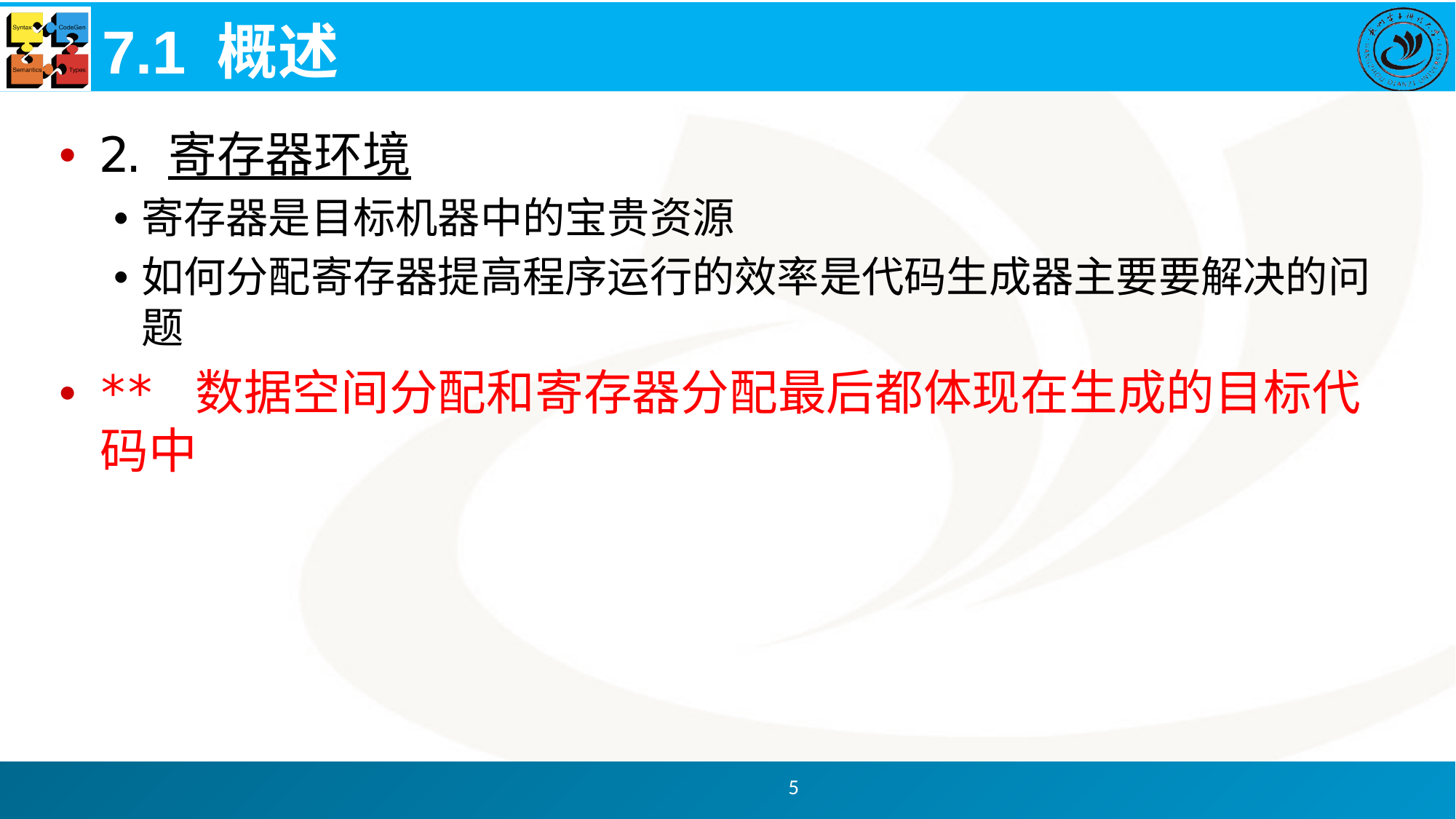

# 7.1 概述
2. 寄存器环境
寄存器是目标机器中的宝贵资源
如何分配寄存器提高程序运行的效率是代码生成器主要要解决的问题
**  数据空间分配和寄存器分配最后都体现在生成的目标代码中

5